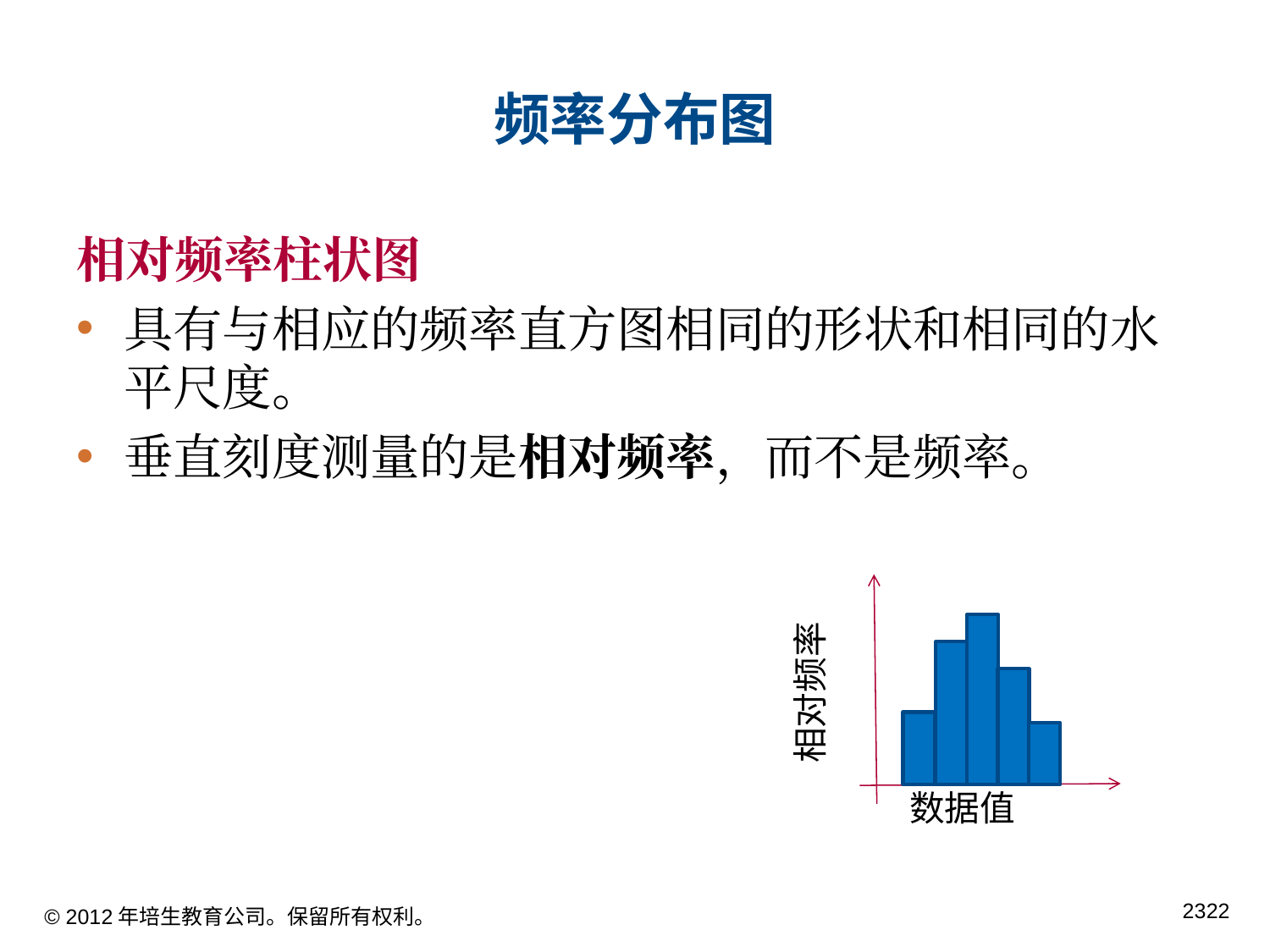

# 频率分布图
相对频率柱状图
具有与相应的频率直方图相同的形状和相同的水平尺度。
垂直刻度测量的是相对频率，而不是频率。

相对频率

数据值
© 2012年培生教育公司。保留所有权利。
2322